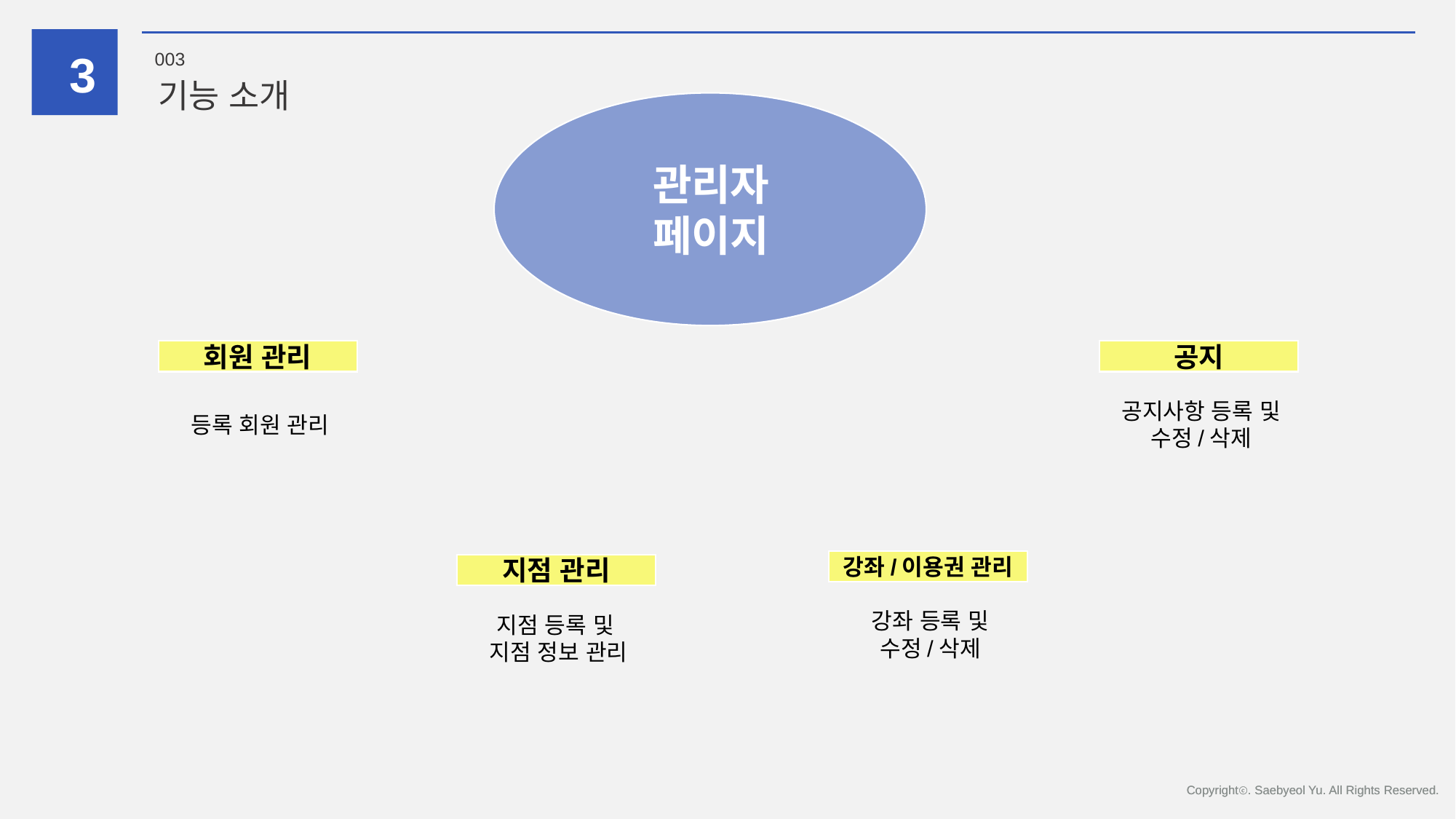

3
003
기능 소개

관리자 페이지
회원 관리
등록 회원 관리
공지
공지사항 등록 및
수정/삭제
강좌/이용권 관리
강좌 등록 및
수정/삭제
지점 관리
지점 등록 및
지점 정보 관리
Copyrightⓒ. Saebyeol Yu. All Rights Reserved.